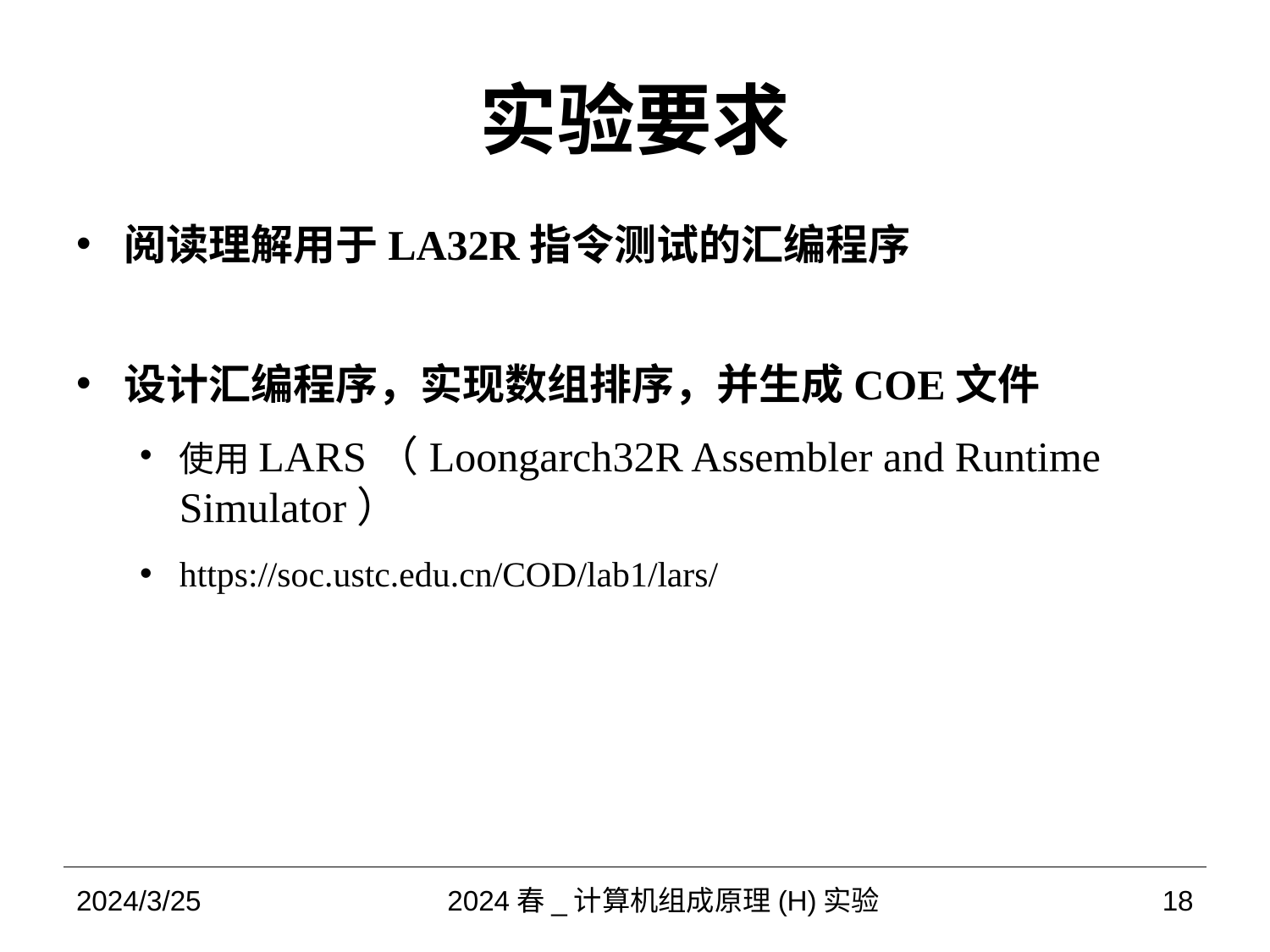

# 实验要求
阅读理解用于LA32R指令测试的汇编程序

设计汇编程序，实现数组排序，并生成COE文件
使用LARS（Loongarch32R Assembler and Runtime Simulator）
https://soc.ustc.edu.cn/COD/lab1/lars/

2024/3/25
2024春_计算机组成原理(H)实验
18